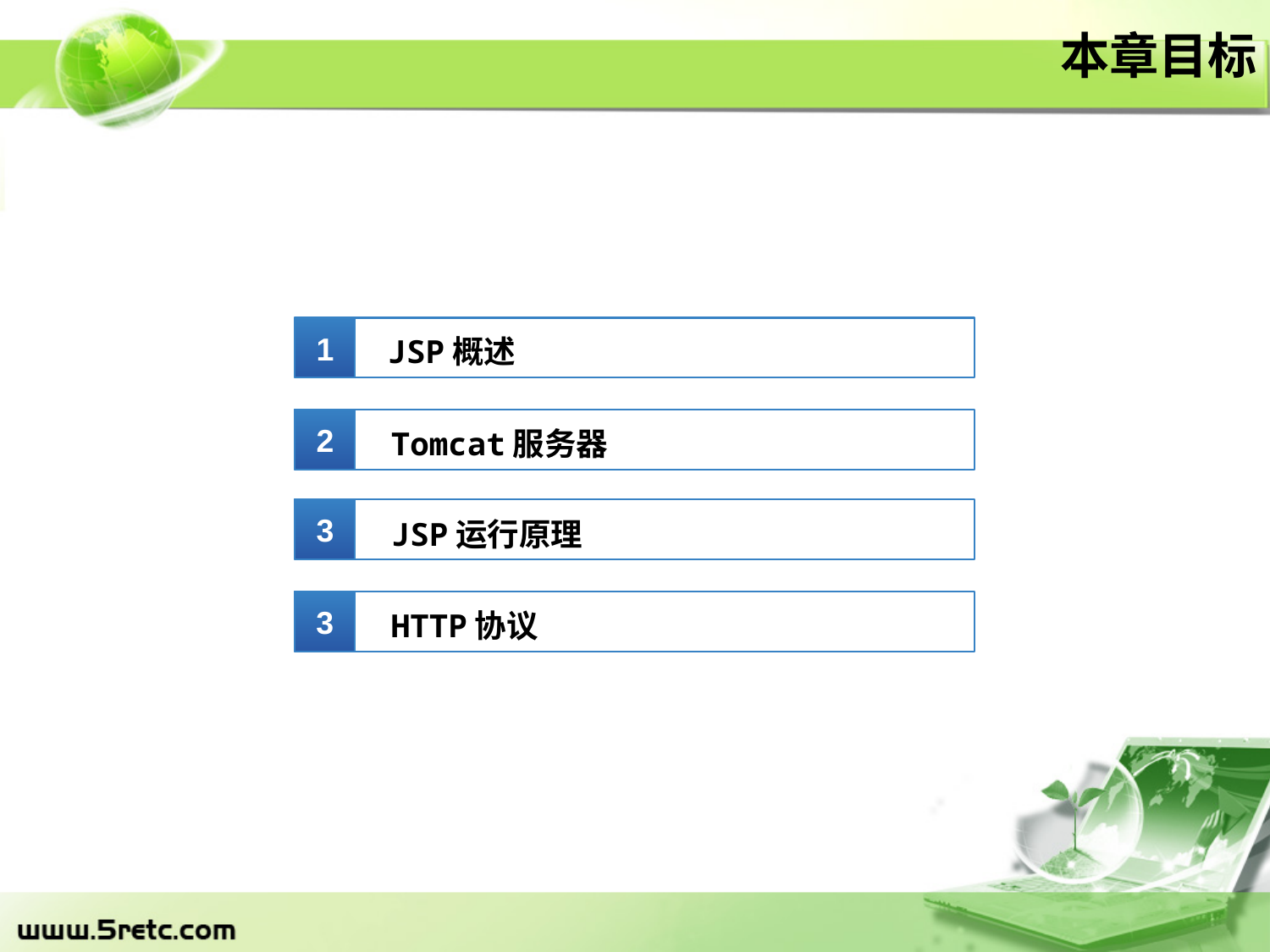

# 本章目标

1
JSP概述

2
Tomcat服务器

3
JSP运行原理

3
HTTP协议